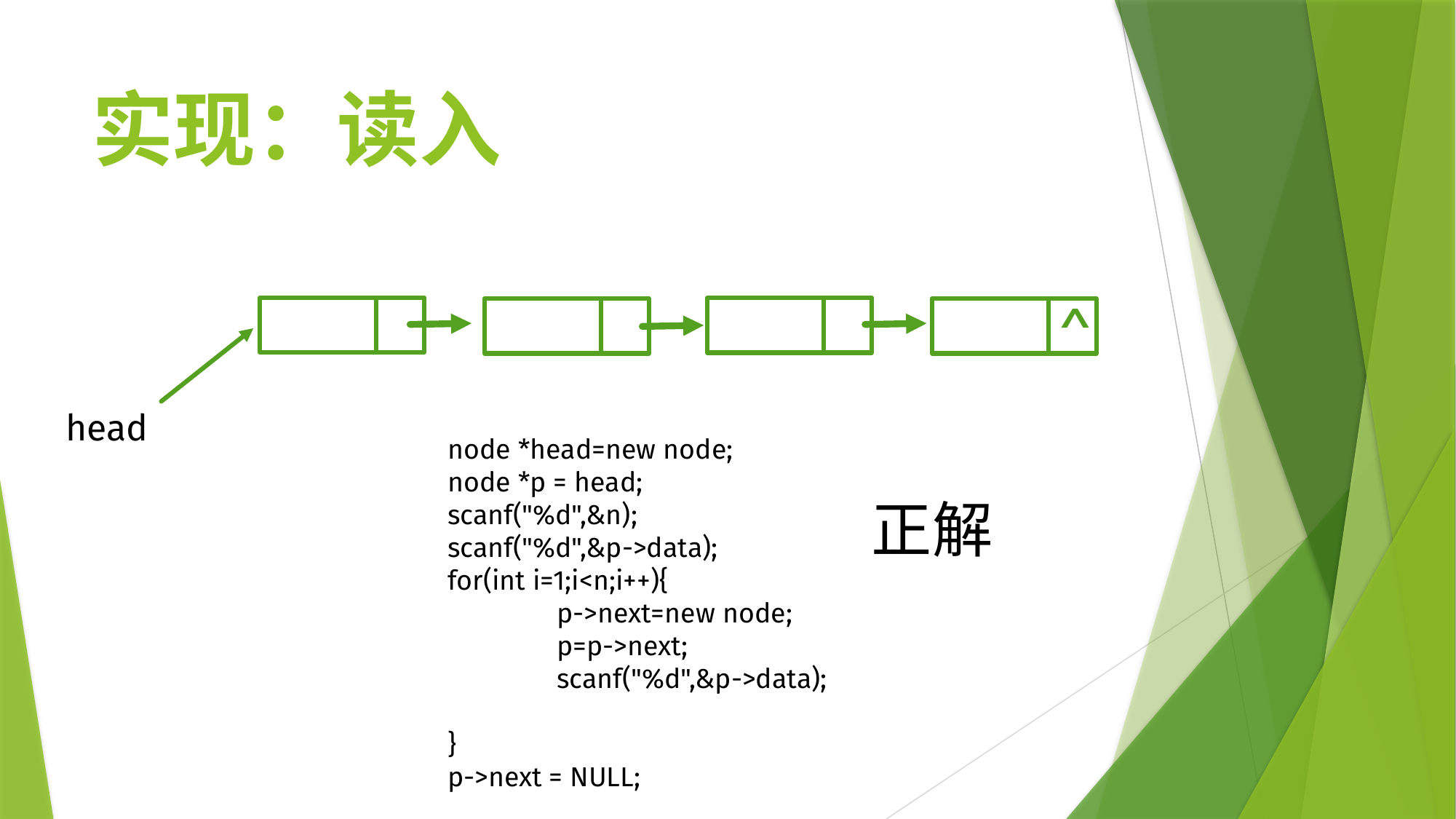

# 实现：读入
^

head
	node *head=new node;
	node *p = head;
	scanf("%d",&n);
	scanf("%d",&p->data);
	for(int i=1;i<n;i++){
		p->next=new node;
		p=p->next;
		scanf("%d",&p->data);

	}
	p->next = NULL;
正解